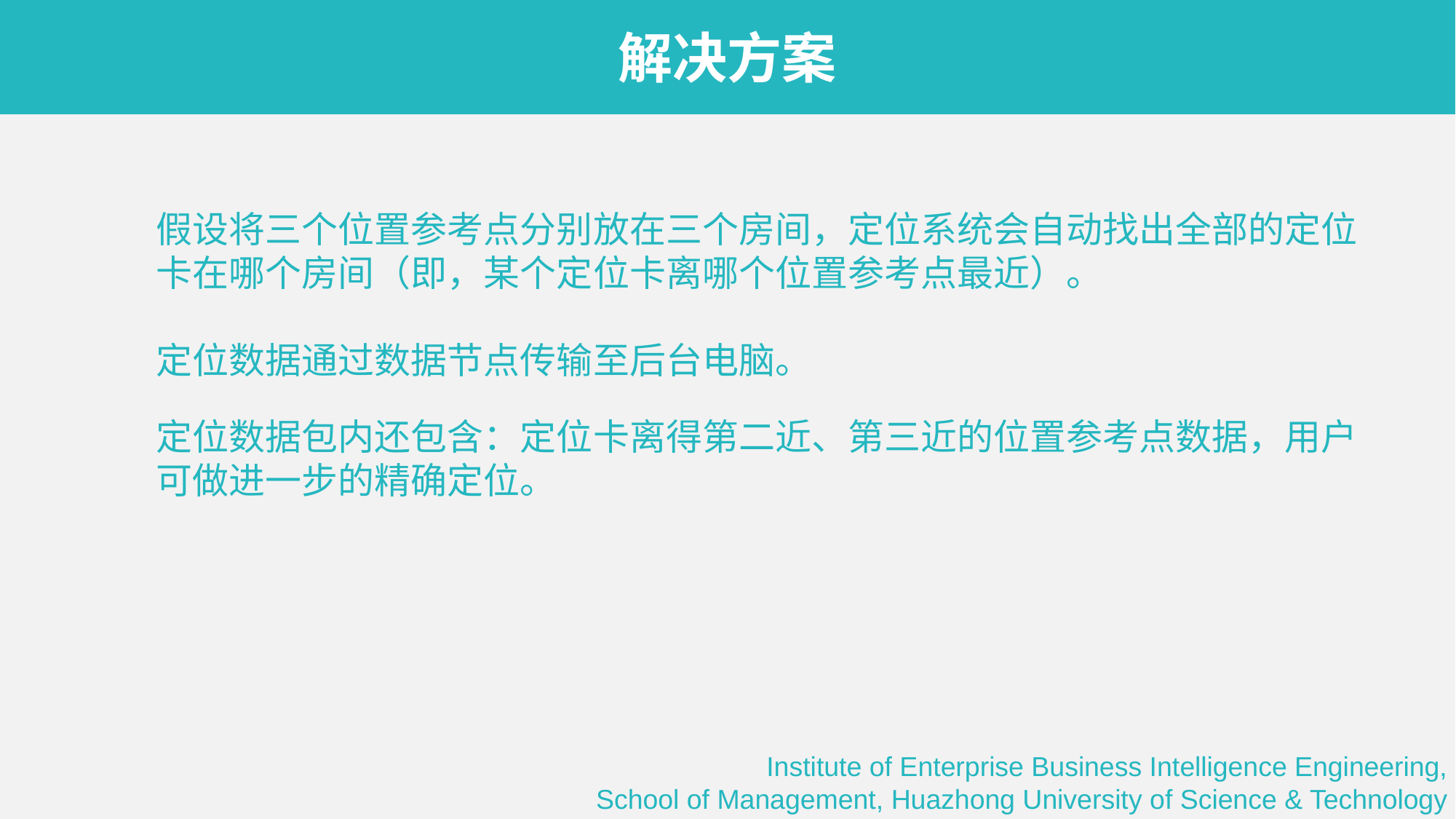

解决方案
假设将三个位置参考点分别放在三个房间，定位系统会自动找出全部的定位卡在哪个房间（即，某个定位卡离哪个位置参考点最近）。

定位数据通过数据节点传输至后台电脑。

定位数据包内还包含：定位卡离得第二近、第三近的位置参考点数据，用户可做进一步的精确定位。
Institute of Enterprise Business Intelligence Engineering,
School of Management, Huazhong University of Science & Technology